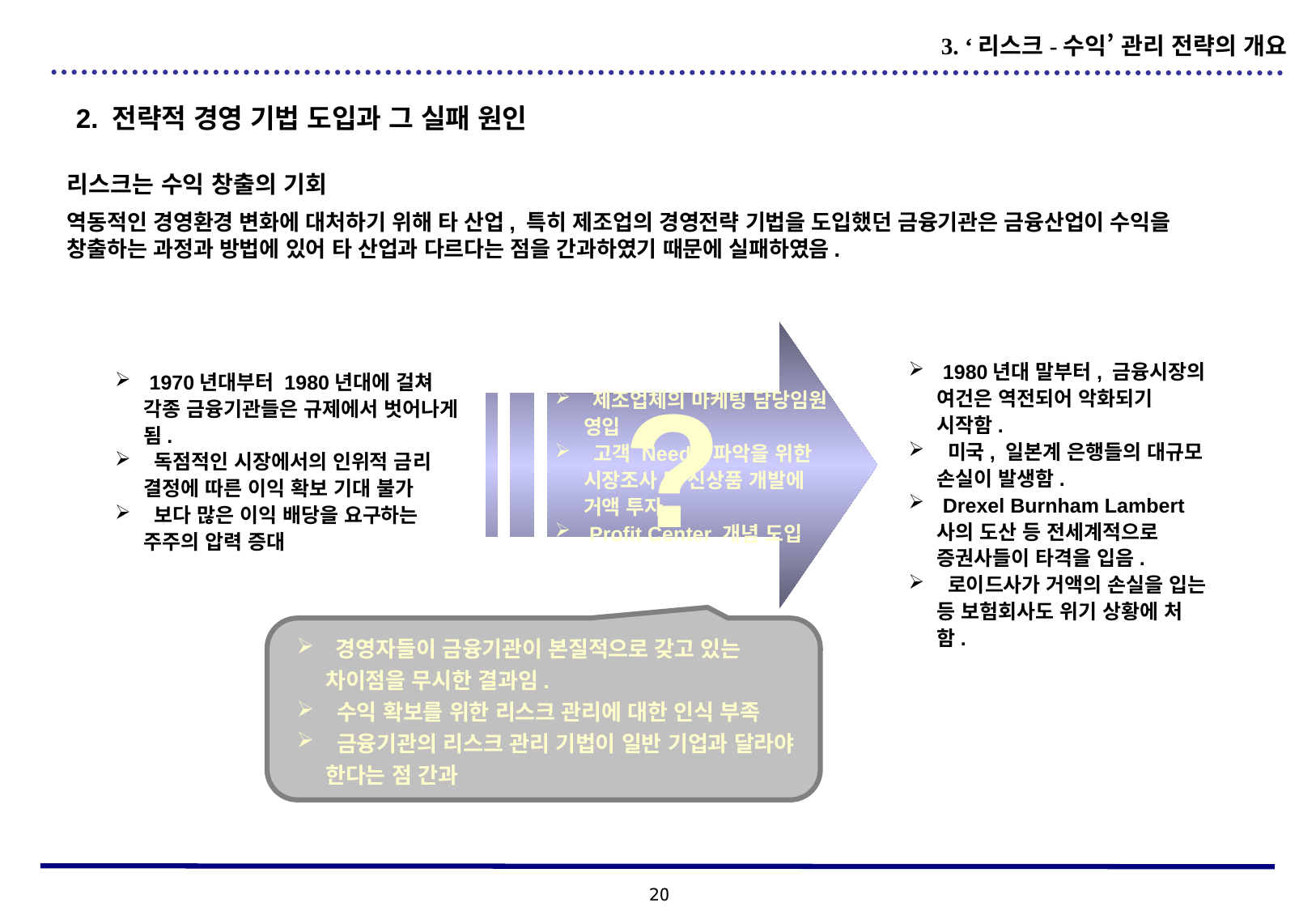

3. ‘리스크-수익’ 관리 전략의 개요
2. 전략적 경영 기법 도입과 그 실패 원인
리스크는 수익 창출의 기회
역동적인 경영환경 변화에 대처하기 위해 타 산업, 특히 제조업의 경영전략 기법을 도입했던 금융기관은 금융산업이 수익을 창출하는 과정과 방법에 있어 타 산업과 다르다는 점을 간과하였기 때문에 실패하였음.

?
 1970년대부터 1980년대에 걸쳐 각종 금융기관들은 규제에서 벗어나게 됨.
 독점적인 시장에서의 인위적 금리 결정에 따른 이익 확보 기대 불가
 보다 많은 이익 배당을 요구하는 주주의 압력 증대
 1980년대 말부터, 금융시장의 여건은 역전되어 악화되기 시작함.
 미국, 일본계 은행들의 대규모 손실이 발생함.
 Drexel Burnham Lambert 사의 도산 등 전세계적으로 증권사들이 타격을 입음.
 로이드사가 거액의 손실을 입는 등 보험회사도 위기 상황에 처함.
 제조업체의 마케팅 담당임원 영입
 고객 Needs 파악을 위한 시장조사 및 신상품 개발에 거액 투자
 Profit Center 개념 도입

 경영자들이 금융기관이 본질적으로 갖고 있는 차이점을 무시한 결과임.
 수익 확보를 위한 리스크 관리에 대한 인식 부족
 금융기관의 리스크 관리 기법이 일반 기업과 달라야 한다는 점 간과